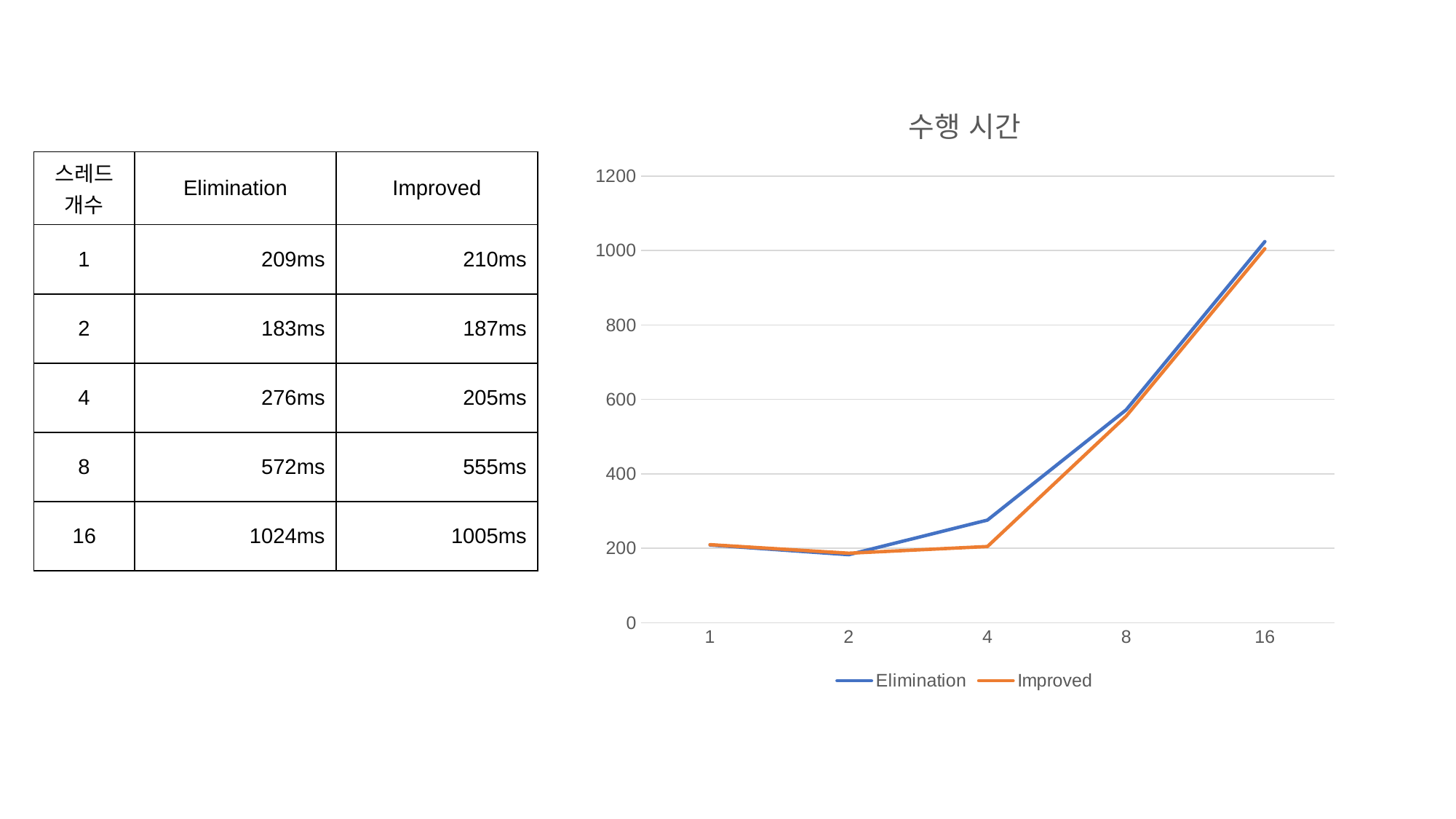

### Chart: 수행 시간

| Category | Elimination | Improved |
|---|---|---|
| 1 | 209.0 | 210.0 |
| 2 | 183.0 | 187.0 |
| 4 | 276.0 | 205.0 |
| 8 | 572.0 | 555.0 |
| 16 | 1024.0 | 1005.0 |
| 스레드 개수 | Elimination | Improved |
| --- | --- | --- |
| 1 | 209ms | 210ms |
| 2 | 183ms | 187ms |
| 4 | 276ms | 205ms |
| 8 | 572ms | 555ms |
| 16 | 1024ms | 1005ms |